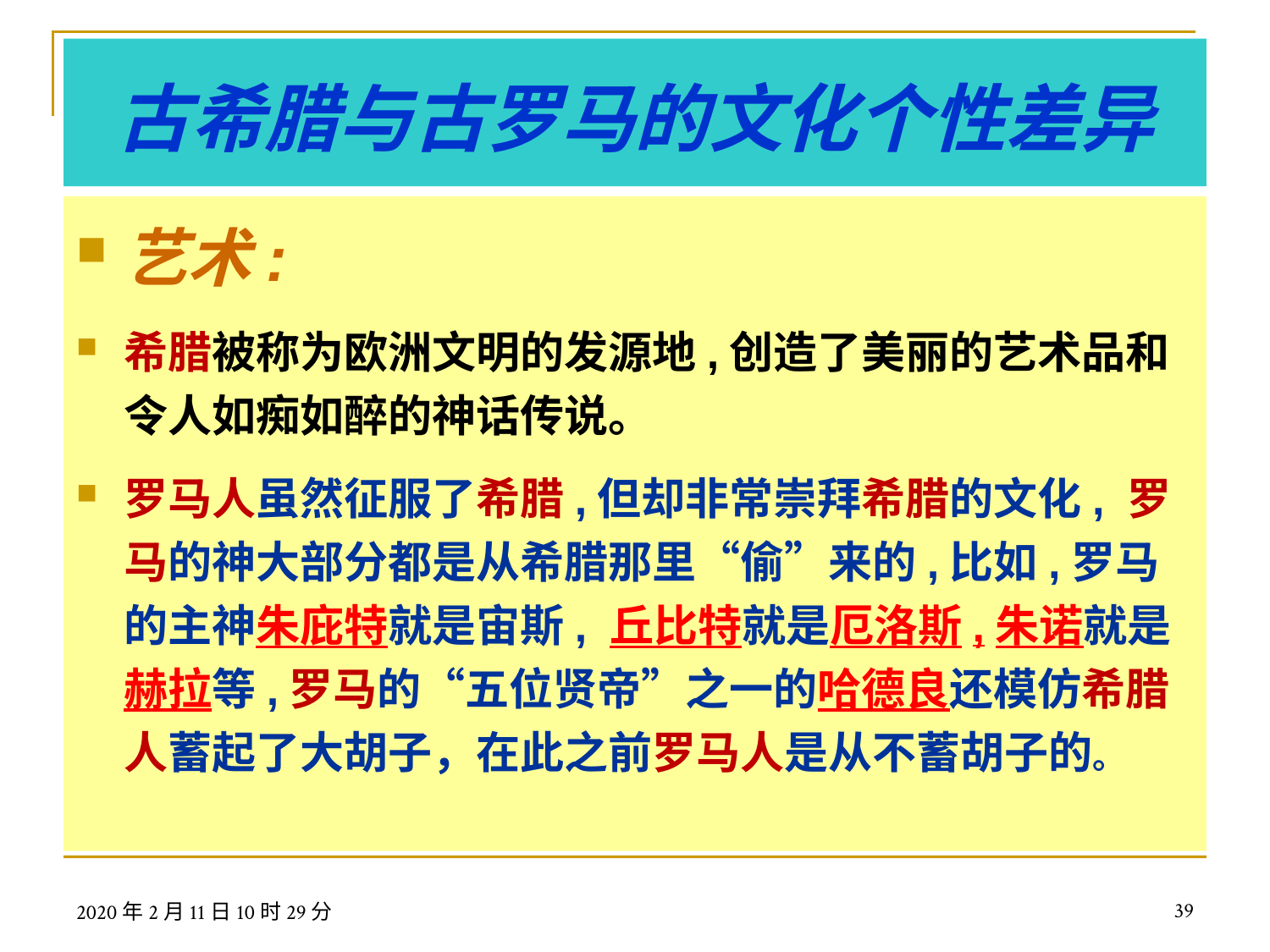

# 古希腊与古罗马的文化个性差异
艺术:
希腊被称为欧洲文明的发源地,创造了美丽的艺术品和令人如痴如醉的神话传说。
罗马人虽然征服了希腊,但却非常崇拜希腊的文化, 罗马的神大部分都是从希腊那里“偷”来的,比如,罗马的主神朱庇特就是宙斯, 丘比特就是厄洛斯,朱诺就是赫拉等,罗马的“五位贤帝”之一的哈德良还模仿希腊人蓄起了大胡子，在此之前罗马人是从不蓄胡子的。
2020年2月11日10时29分
39